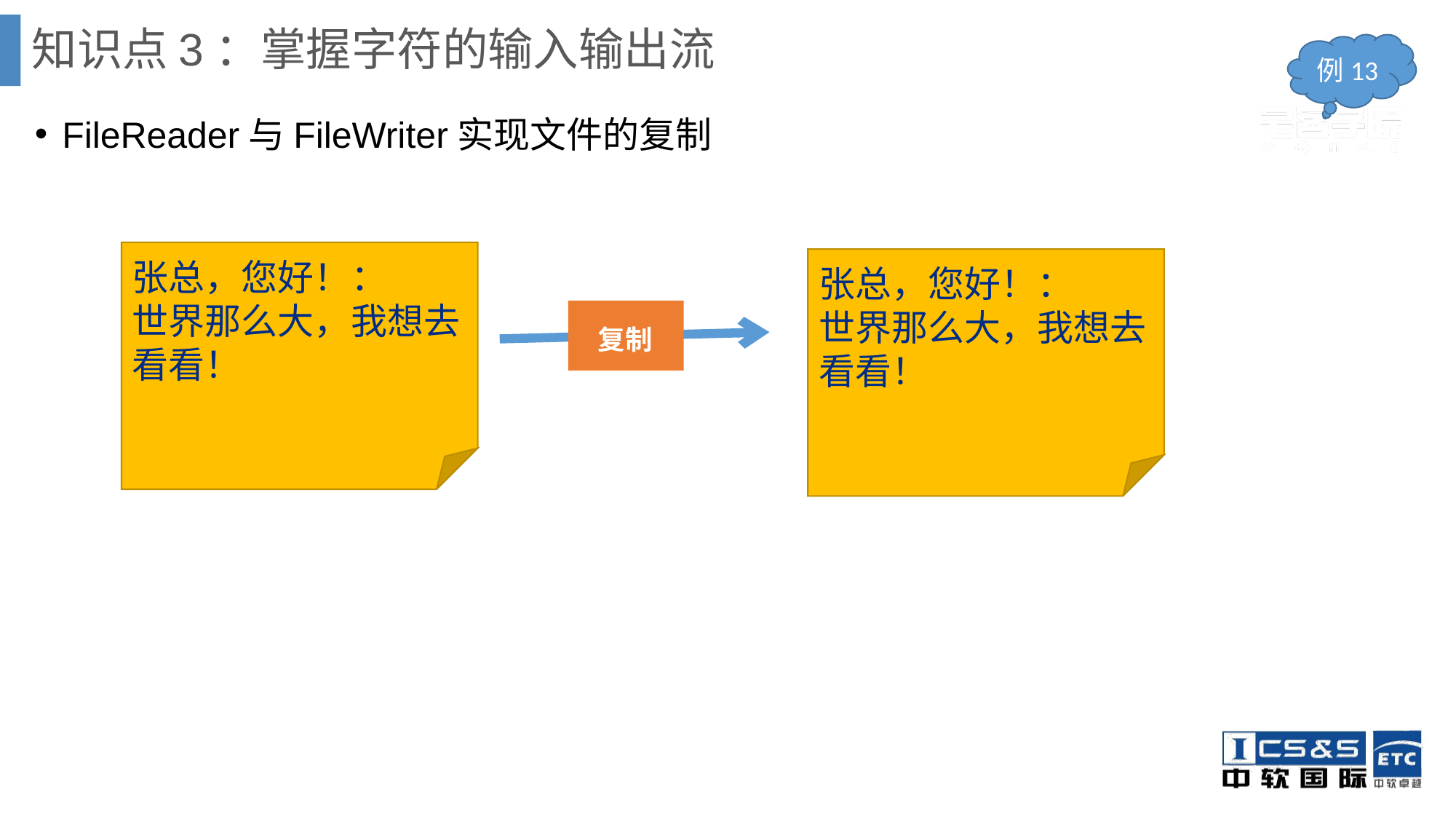

# 知识点3：掌握字符的输入输出流
例13
FileReader与FileWriter实现文件的复制

张总，您好！：
世界那么大，我想去看看！

张总，您好！：
世界那么大，我想去看看！

  复制